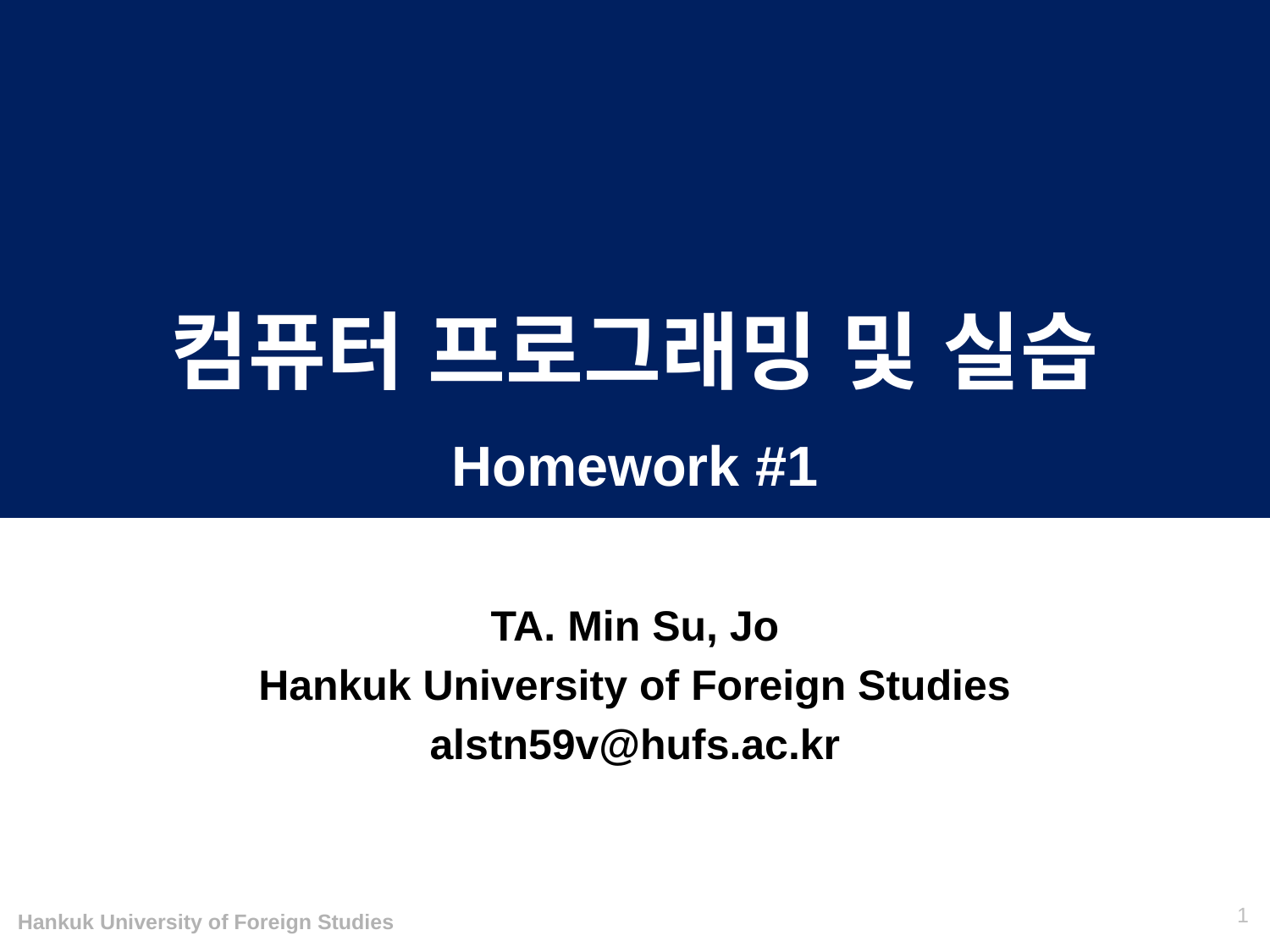

# 컴퓨터 프로그래밍 및 실습 Homework #1
TA. Min Su, Jo
Hankuk University of Foreign Studies
alstn59v@hufs.ac.kr
1
Hankuk University of Foreign Studies